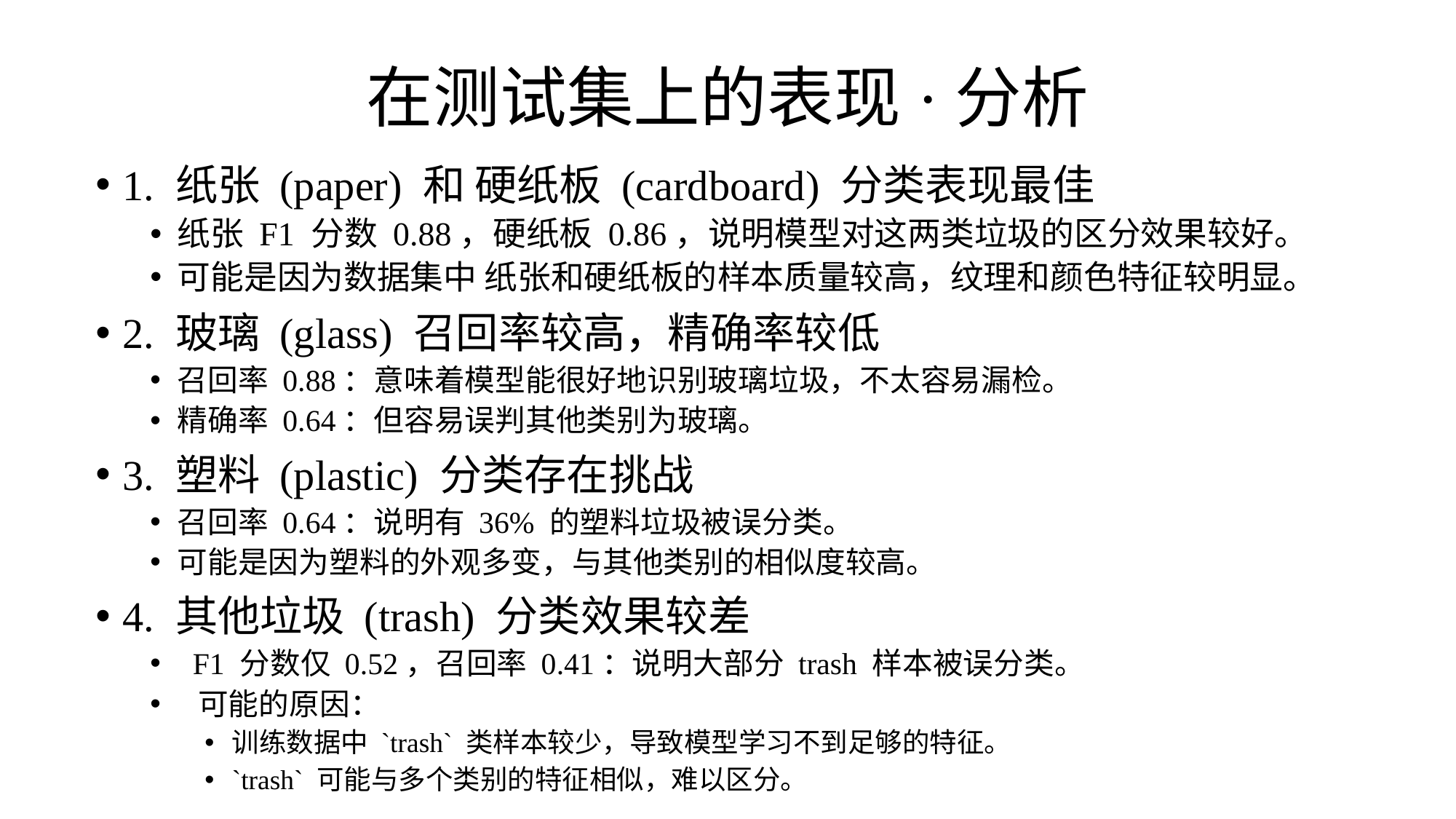

# 在测试集上的表现·分析
1. 纸张 (paper) 和 硬纸板 (cardboard) 分类表现最佳
纸张 F1 分数 0.88，硬纸板 0.86，说明模型对这两类垃圾的区分效果较好。
可能是因为数据集中 纸张和硬纸板的样本质量较高，纹理和颜色特征较明显。
2. 玻璃 (glass) 召回率较高，精确率较低
召回率 0.88：意味着模型能很好地识别玻璃垃圾，不太容易漏检。
精确率 0.64：但容易误判其他类别为玻璃。
3. 塑料 (plastic) 分类存在挑战
召回率 0.64：说明有 36% 的塑料垃圾被误分类。
可能是因为塑料的外观多变，与其他类别的相似度较高。
4. 其他垃圾 (trash) 分类效果较差
  F1 分数仅 0.52，召回率 0.41：说明大部分 trash 样本被误分类。
  可能的原因：
训练数据中 `trash` 类样本较少，导致模型学习不到足够的特征。
`trash` 可能与多个类别的特征相似，难以区分。